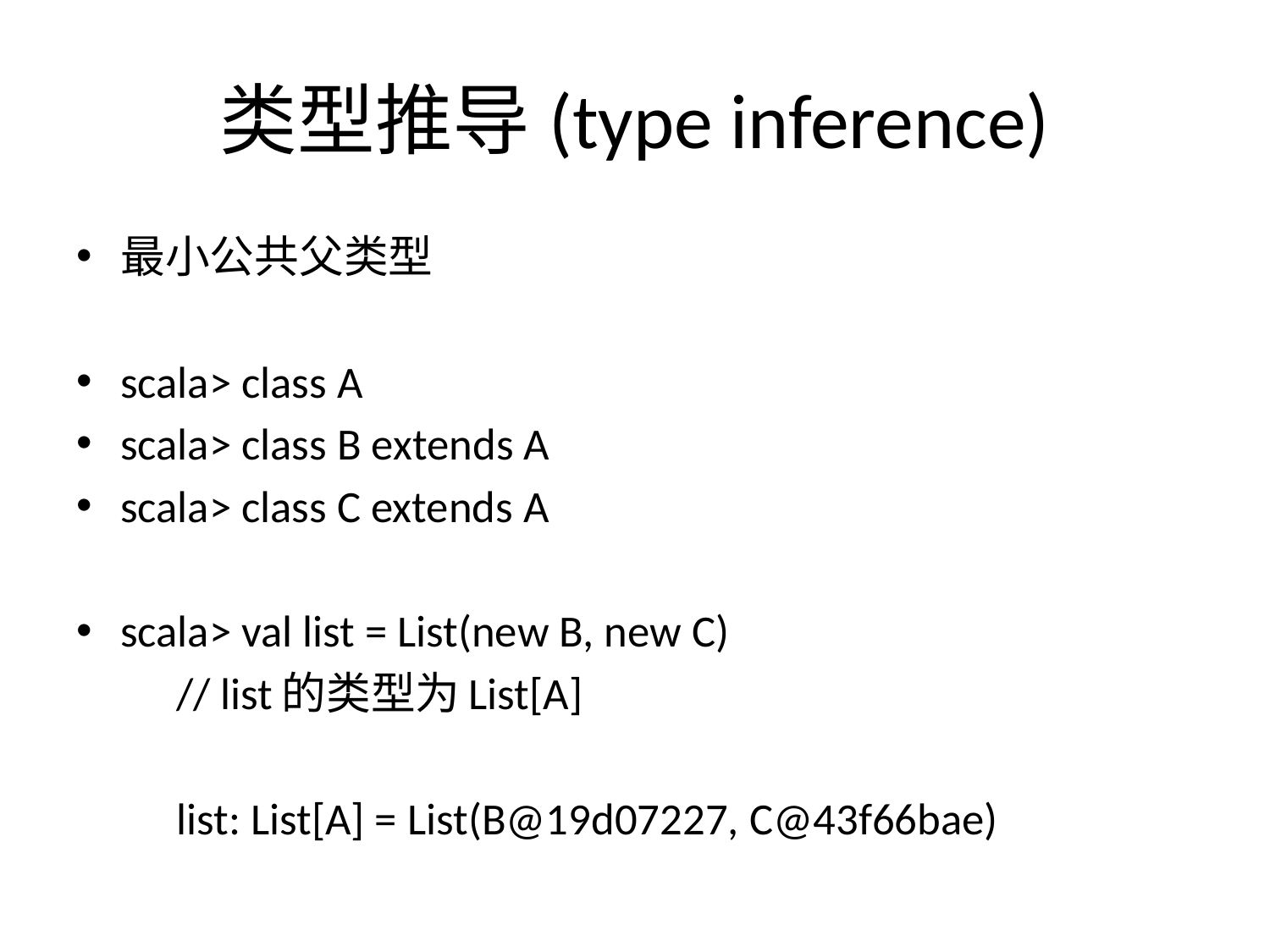

# 类型推导(type inference)
最小公共父类型

scala> class A
scala> class B extends A
scala> class C extends A

scala> val list = List(new B, new C)
	// list的类型为List[A]

	list: List[A] = List(B@19d07227, C@43f66bae)